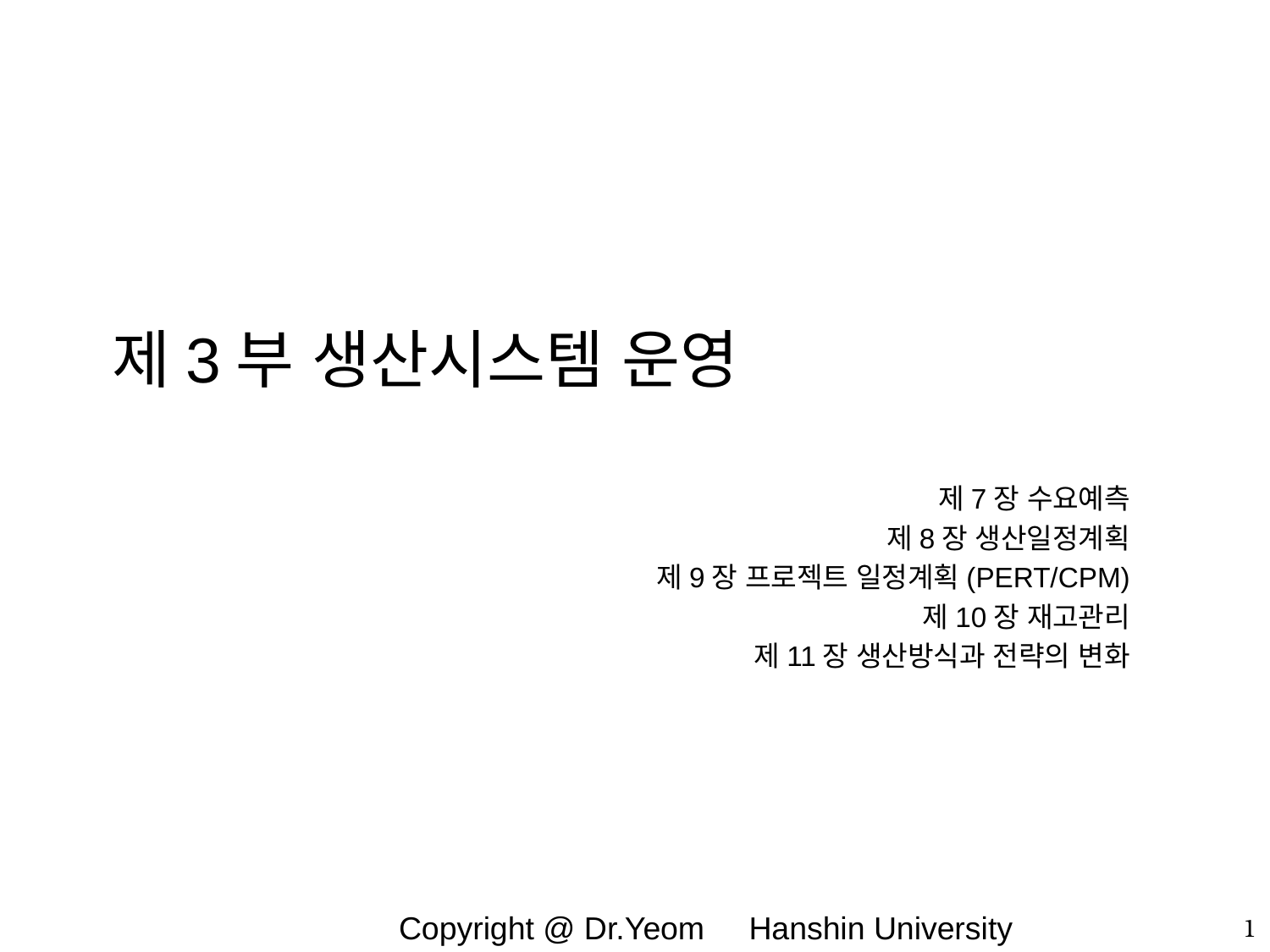

# 제3부 생산시스템 운영
제7장 수요예측
제8장 생산일정계획
제9장 프로젝트 일정계획(PERT/CPM)
제10장 재고관리
제11장 생산방식과 전략의 변화

1